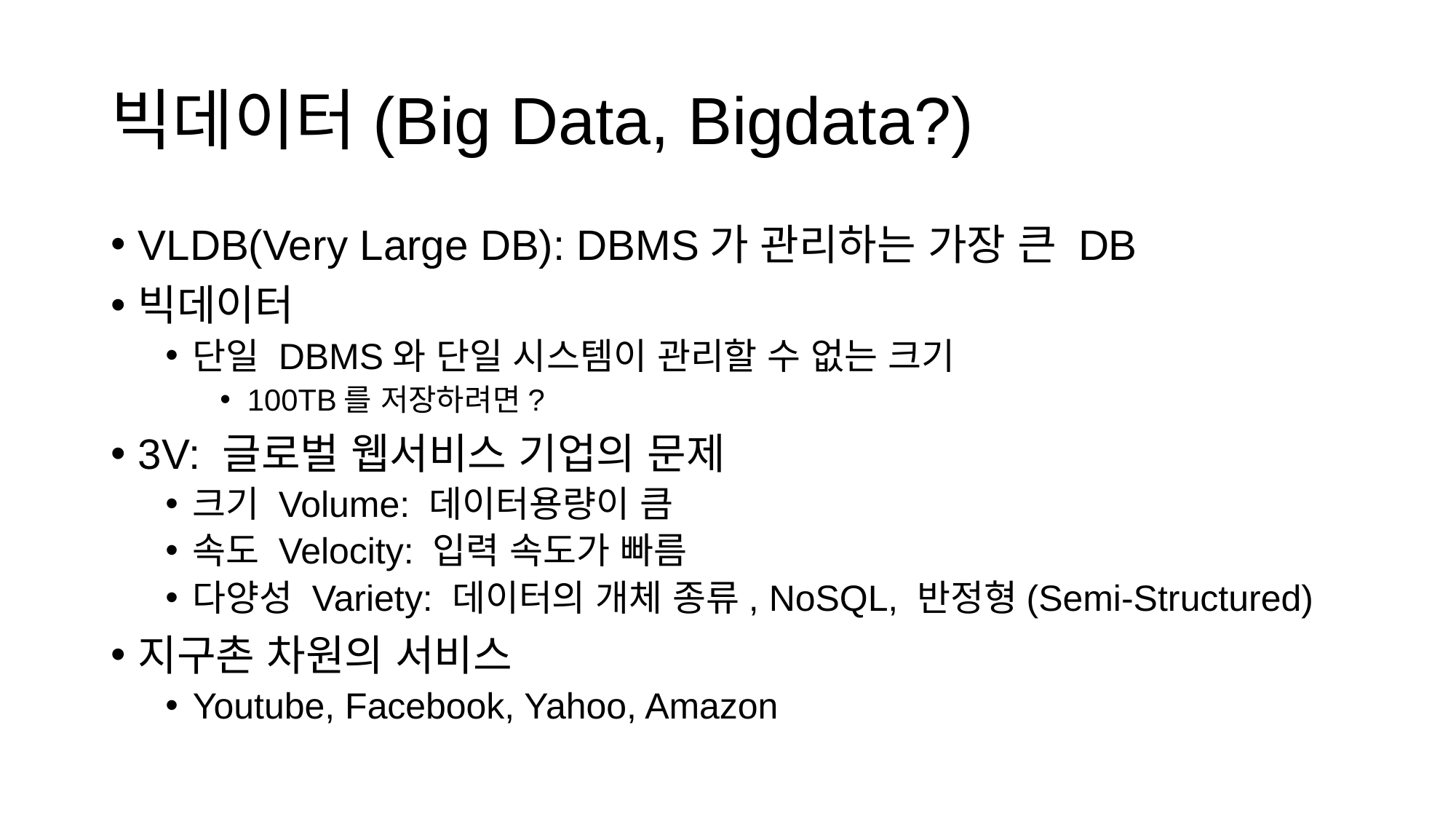

# 빅데이터(Big Data, Bigdata?)
VLDB(Very Large DB): DBMS가 관리하는 가장 큰 DB
빅데이터
단일 DBMS와 단일 시스템이 관리할 수 없는 크기
100TB를 저장하려면?
3V: 글로벌 웹서비스 기업의 문제
크기 Volume: 데이터용량이 큼
속도 Velocity: 입력 속도가 빠름
다양성 Variety: 데이터의 개체 종류, NoSQL, 반정형(Semi-Structured)
지구촌 차원의 서비스
Youtube, Facebook, Yahoo, Amazon